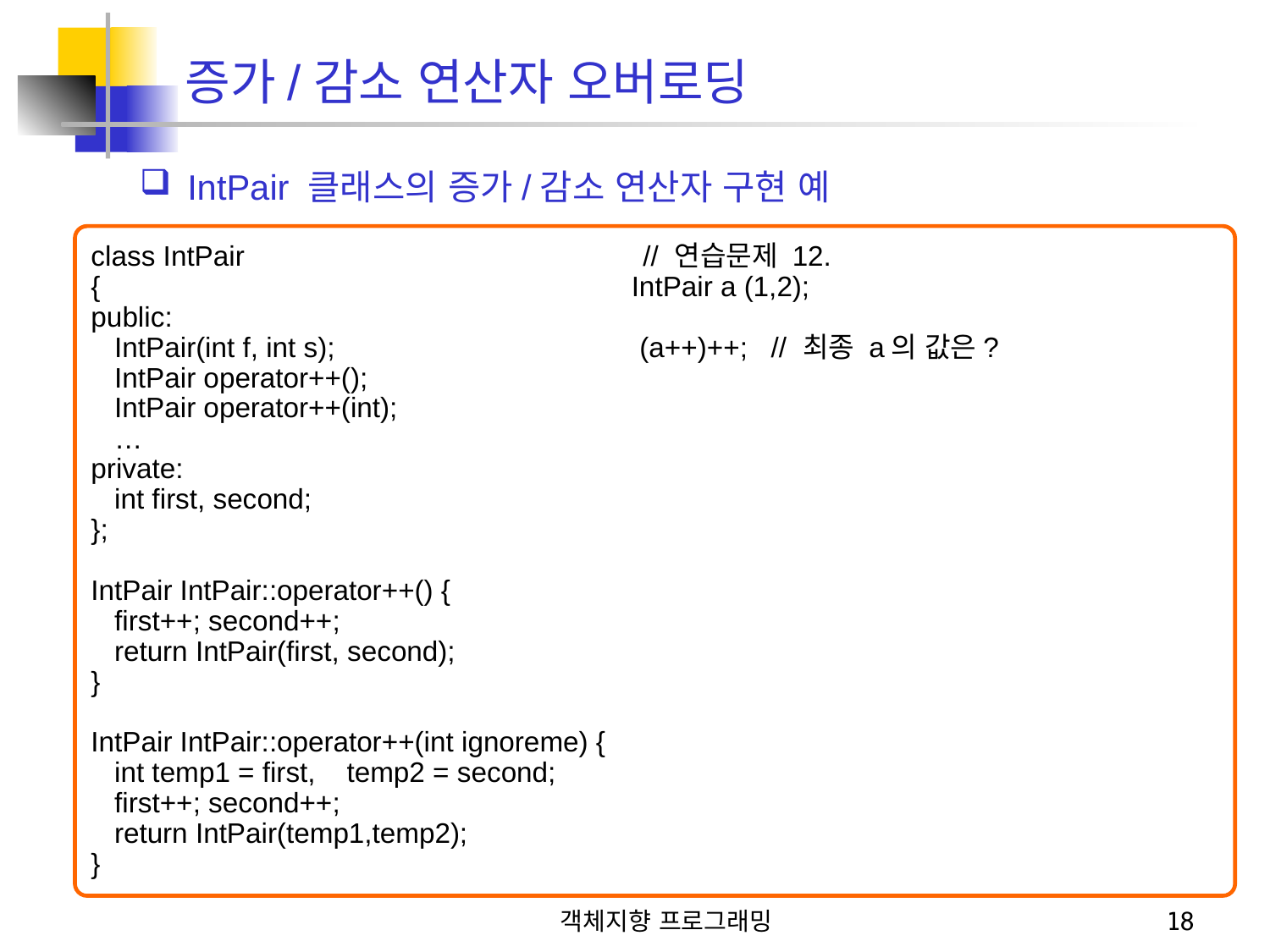

증가/감소 연산자 오버로딩
IntPair 클래스의 증가/감소 연산자 구현 예
class IntPair                                                   // 연습문제 12.
{                                                                    IntPair a (1,2);
public:
   IntPair(int f, int s);                                       (a++)++;   // 최종 a의 값은?
   IntPair operator++();
   IntPair operator++(int);
   …
private:
   int first, second;
};

IntPair IntPair::operator++() {
   first++; second++;
   return IntPair(first, second);
}

IntPair IntPair::operator++(int ignoreme) {
   int temp1 = first,    temp2 = second;
   first++; second++;
   return IntPair(temp1,temp2);
}
객체지향 프로그래밍
18